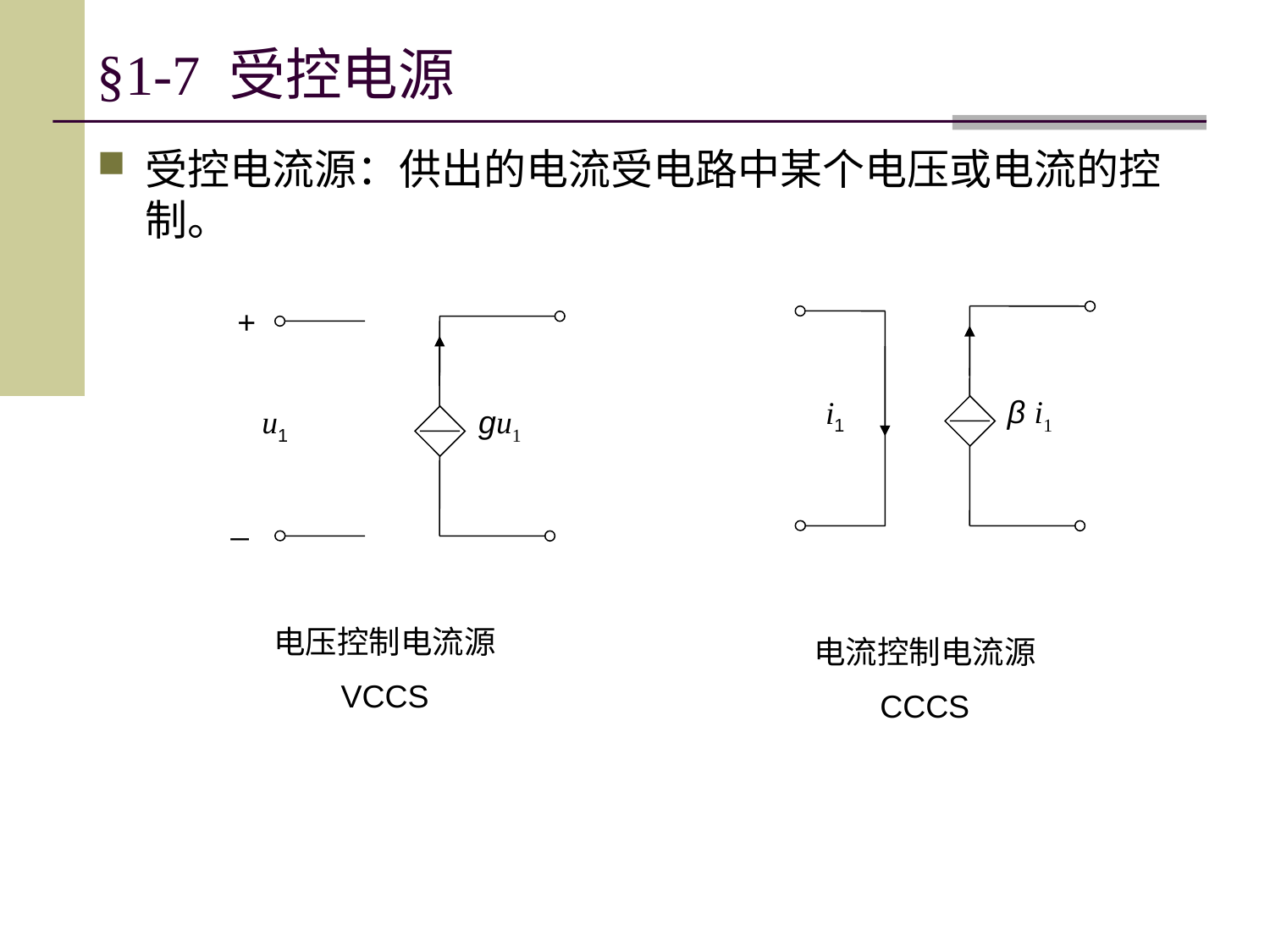

# §1-7 受控电源
受控电流源：供出的电流受电路中某个电压或电流的控制。
+

u1
_

β i1

i1

gu1

电压控制电流源
VCCS
电流控制电流源
CCCS